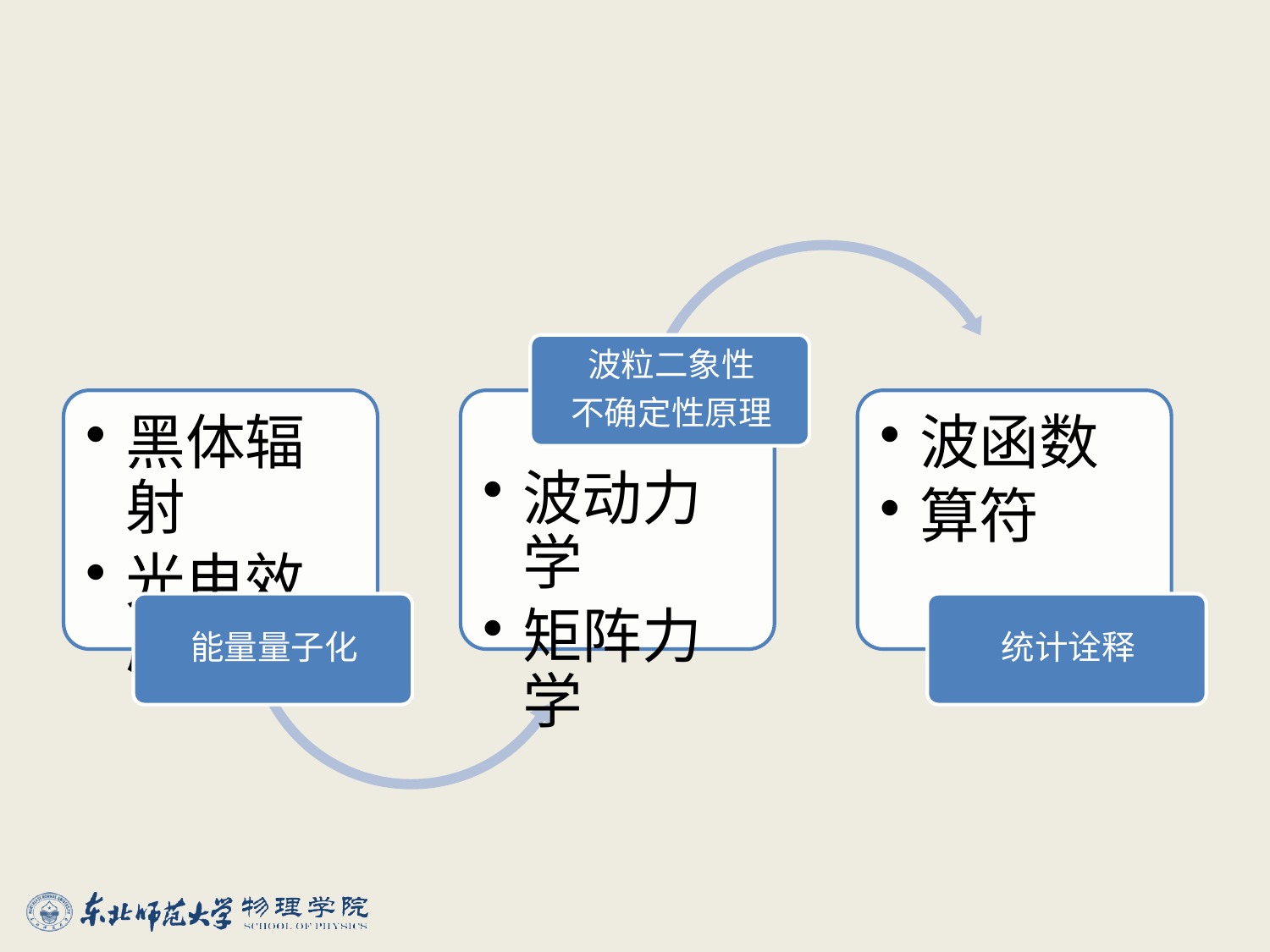

#
黑体辐射
光电效应
能量量子化
波动力学
矩阵力学
波粒二象性
不确定性原理
波函数
算符
统计诠释